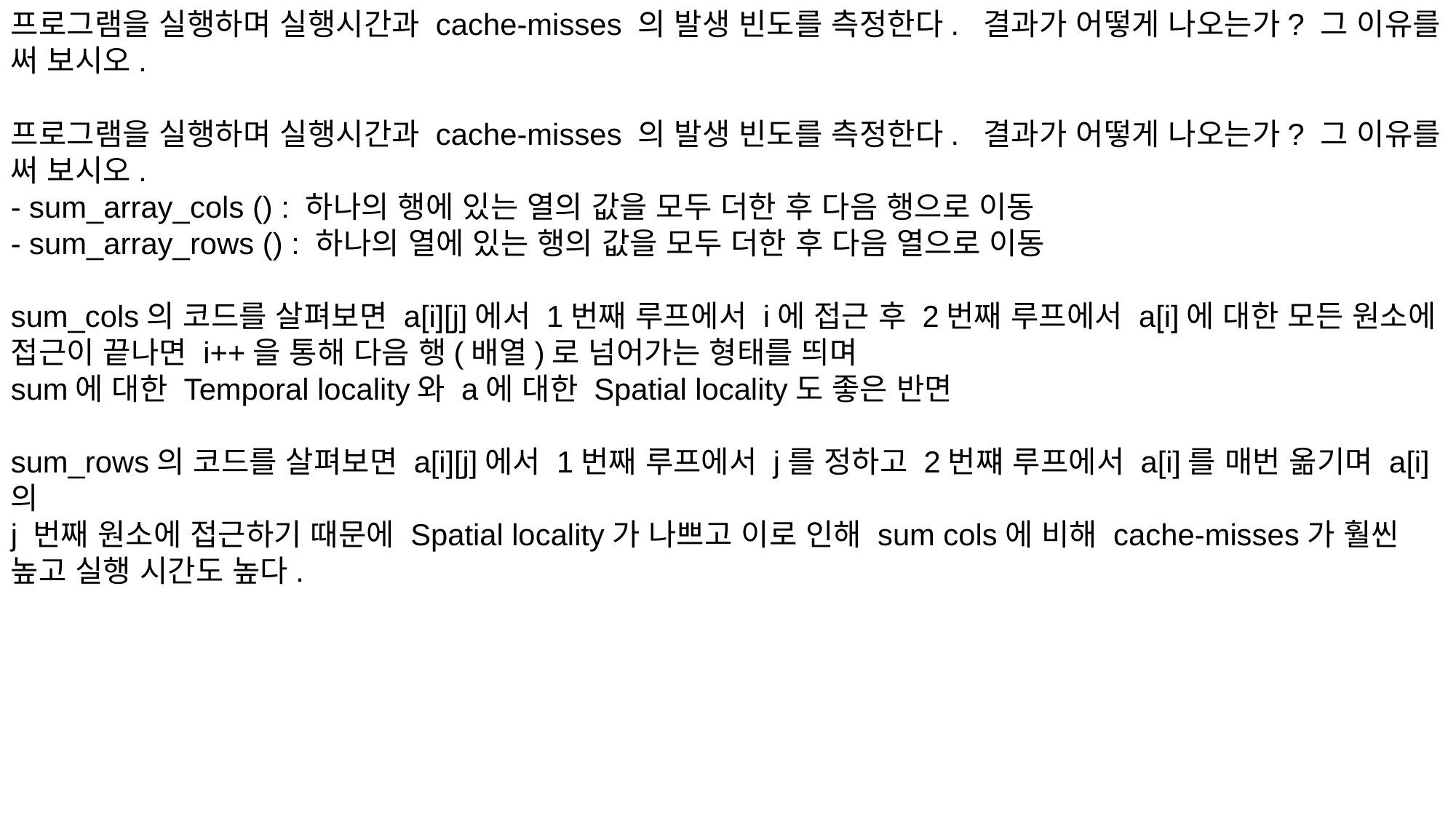

프로그램을 실행하며 실행시간과 cache-misses 의 발생 빈도를 측정한다.  결과가 어떻게 나오는가? 그 이유를 써 보시오.

프로그램을 실행하며 실행시간과 cache-misses 의 발생 빈도를 측정한다.  결과가 어떻게 나오는가? 그 이유를 써 보시오.
- sum_array_cols () : 하나의 행에 있는 열의 값을 모두 더한 후 다음 행으로 이동
- sum_array_rows () : 하나의 열에 있는 행의 값을 모두 더한 후 다음 열으로 이동

sum_cols의 코드를 살펴보면 a[i][j]에서 1번째 루프에서 i에 접근 후 2번째 루프에서 a[i]에 대한 모든 원소에 접근이 끝나면 i++을 통해 다음 행(배열)로 넘어가는 형태를 띄며
sum에 대한 Temporal locality와 a에 대한 Spatial locality도 좋은 반면

sum_rows의 코드를 살펴보면 a[i][j]에서 1번째 루프에서 j를 정하고 2번쨰 루프에서 a[i]를 매번 옮기며 a[i]의
j 번째 원소에 접근하기 때문에 Spatial locality가 나쁘고 이로 인해 sum cols에 비해 cache-misses가 훨씬 높고 실행 시간도 높다.